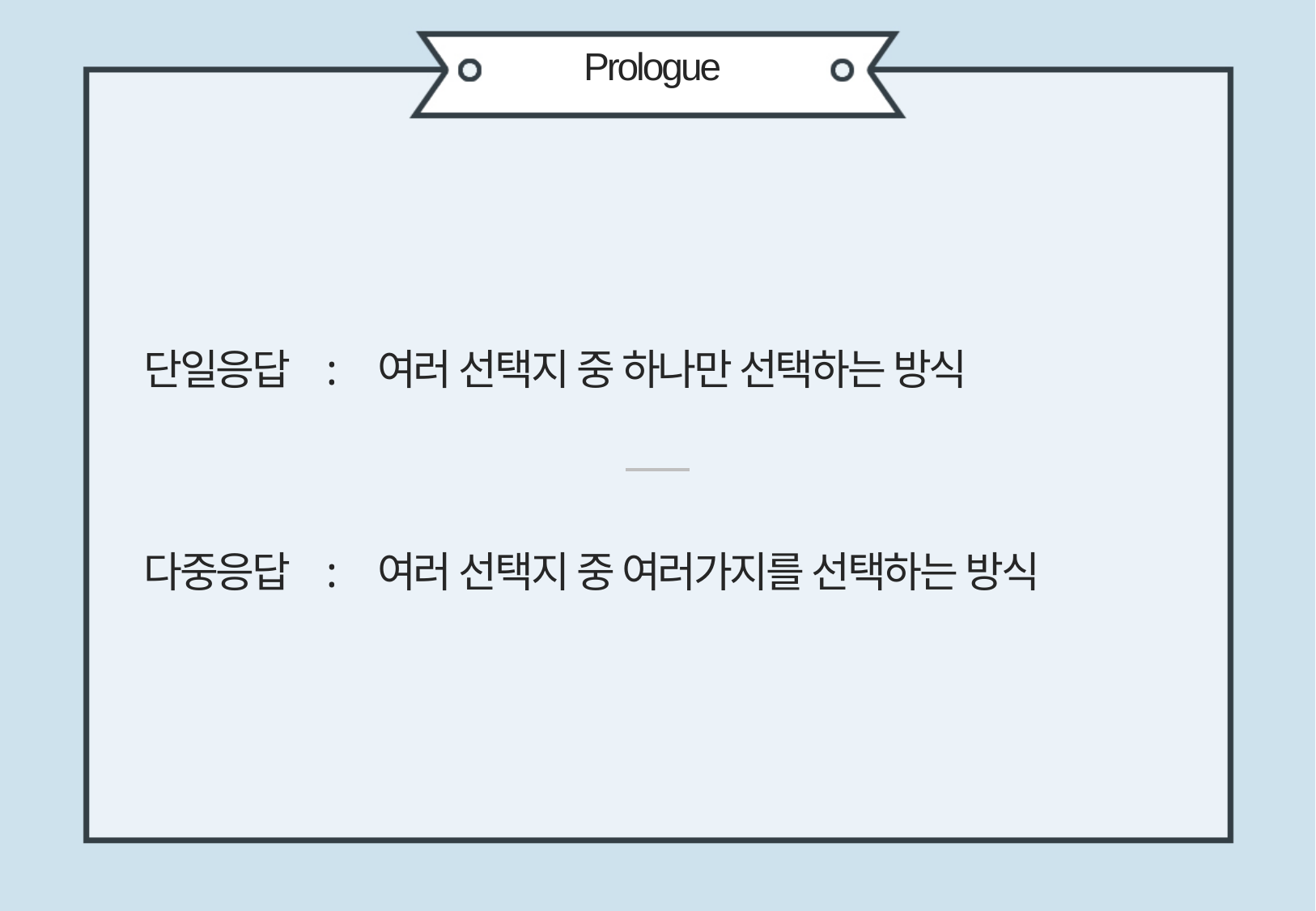

Prologue

단일응답  : 여러 선택지 중 하나만 선택하는 방식

다중응답  : 여러 선택지 중 여러가지를 선택하는 방식